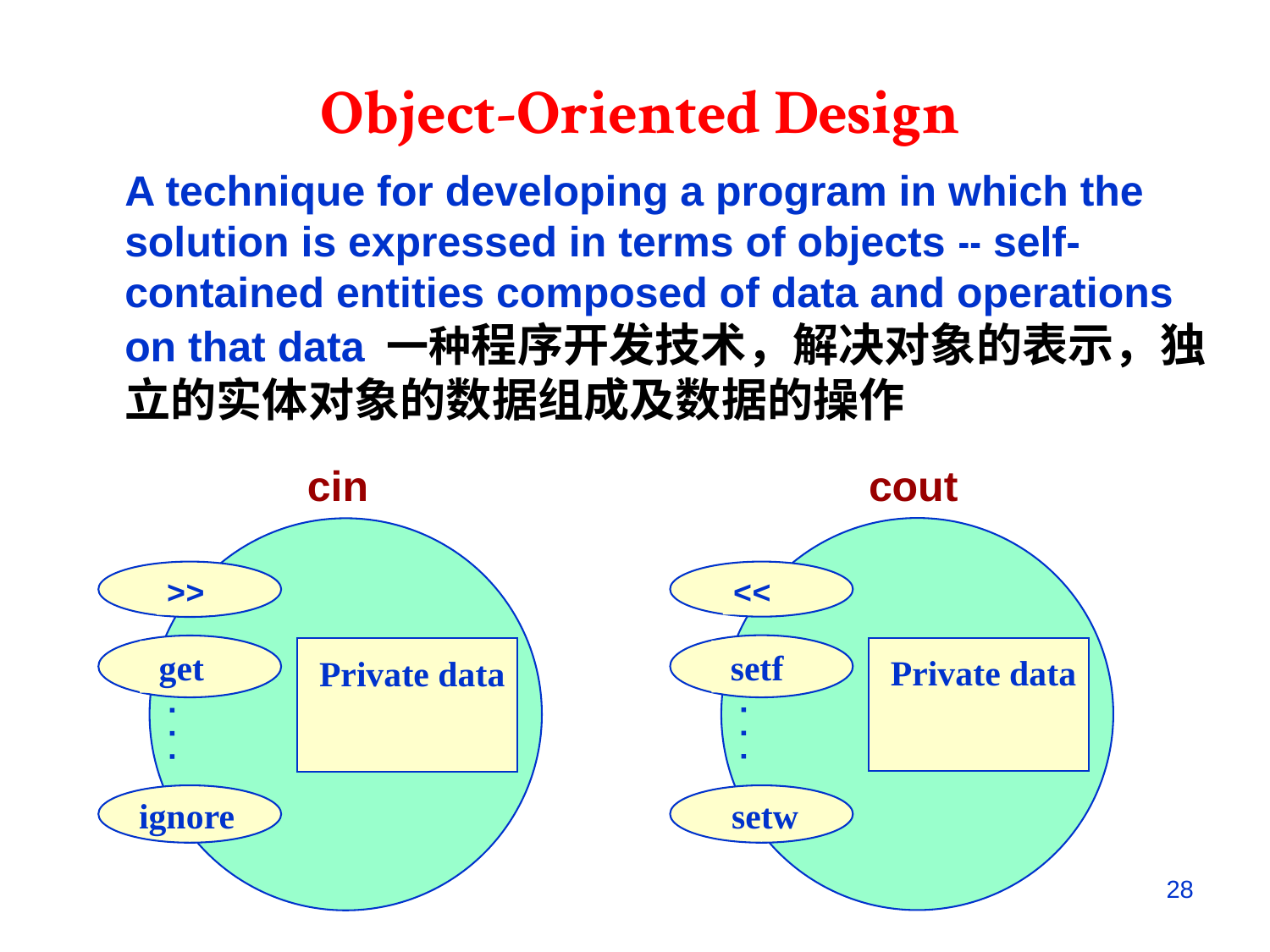

Object-Oriented Design
A technique for developing a program in which the solution is expressed in terms of objects -- self-contained entities composed of data and operations on that data 一种程序开发技术，解决对象的表示，独立的实体对象的数据组成及数据的操作
cin
cout

<<
>>

 setf
 get
Private data

Private data

.
.
.
.
.
.

ignore
   setw
28